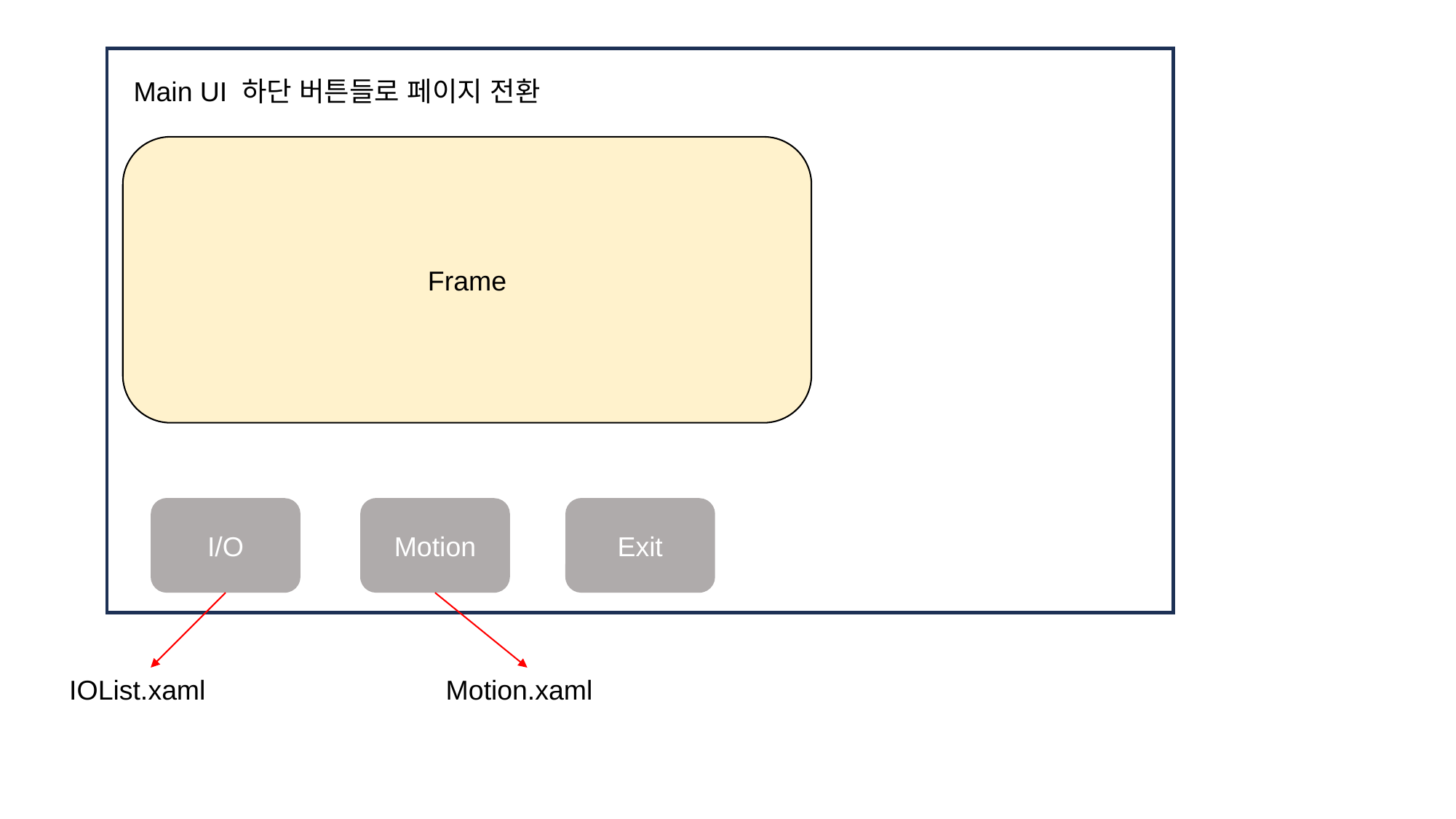

Main UI 하단 버튼들로 페이지 전환
Frame
I/O
Motion
Exit
IOList.xaml
Motion.xaml